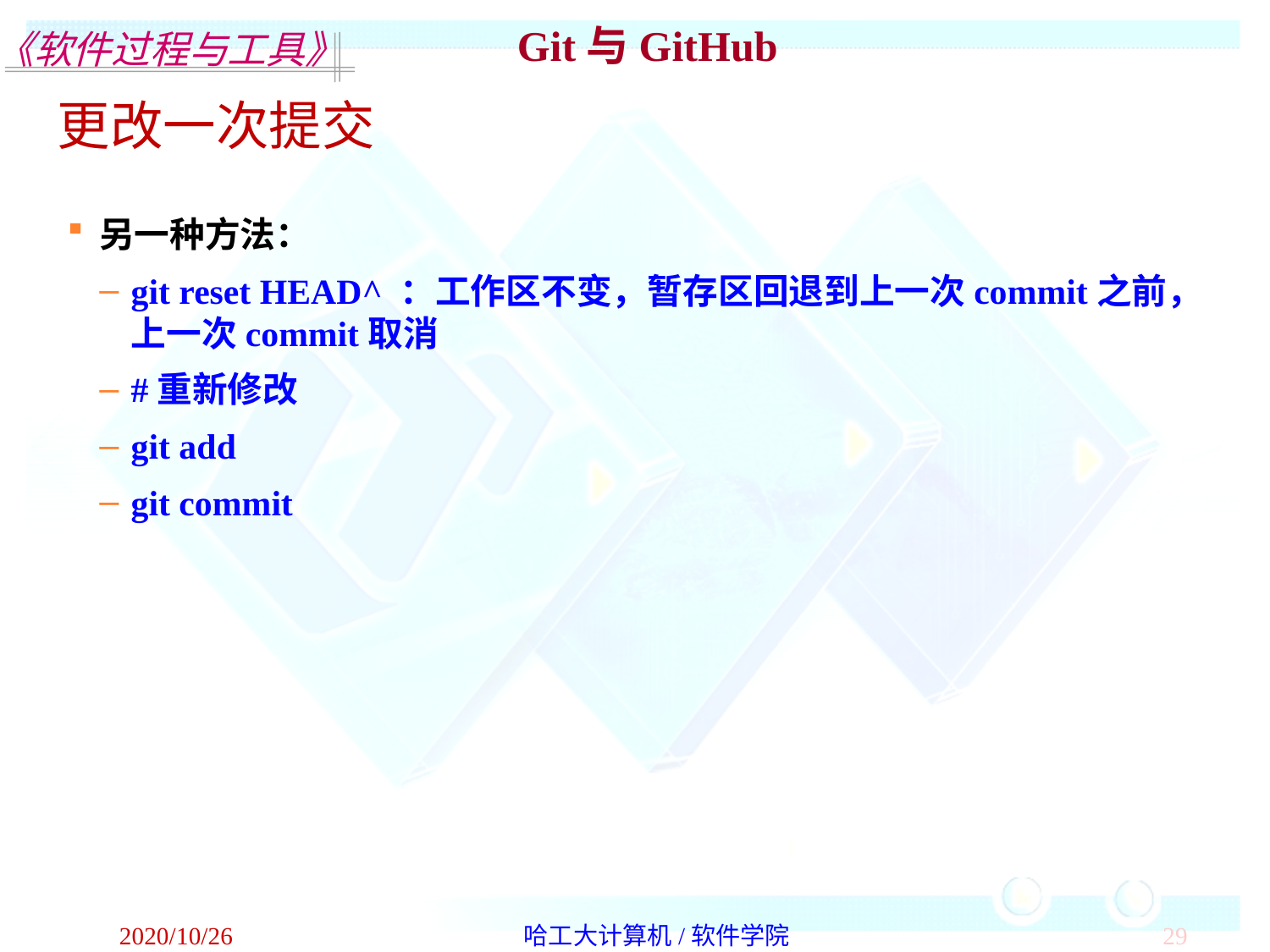

Git与GitHub
更改一次提交
另一种方法：
git reset HEAD^ ：工作区不变，暂存区回退到上一次commit之前，上一次commit取消
#重新修改
git add
git commit